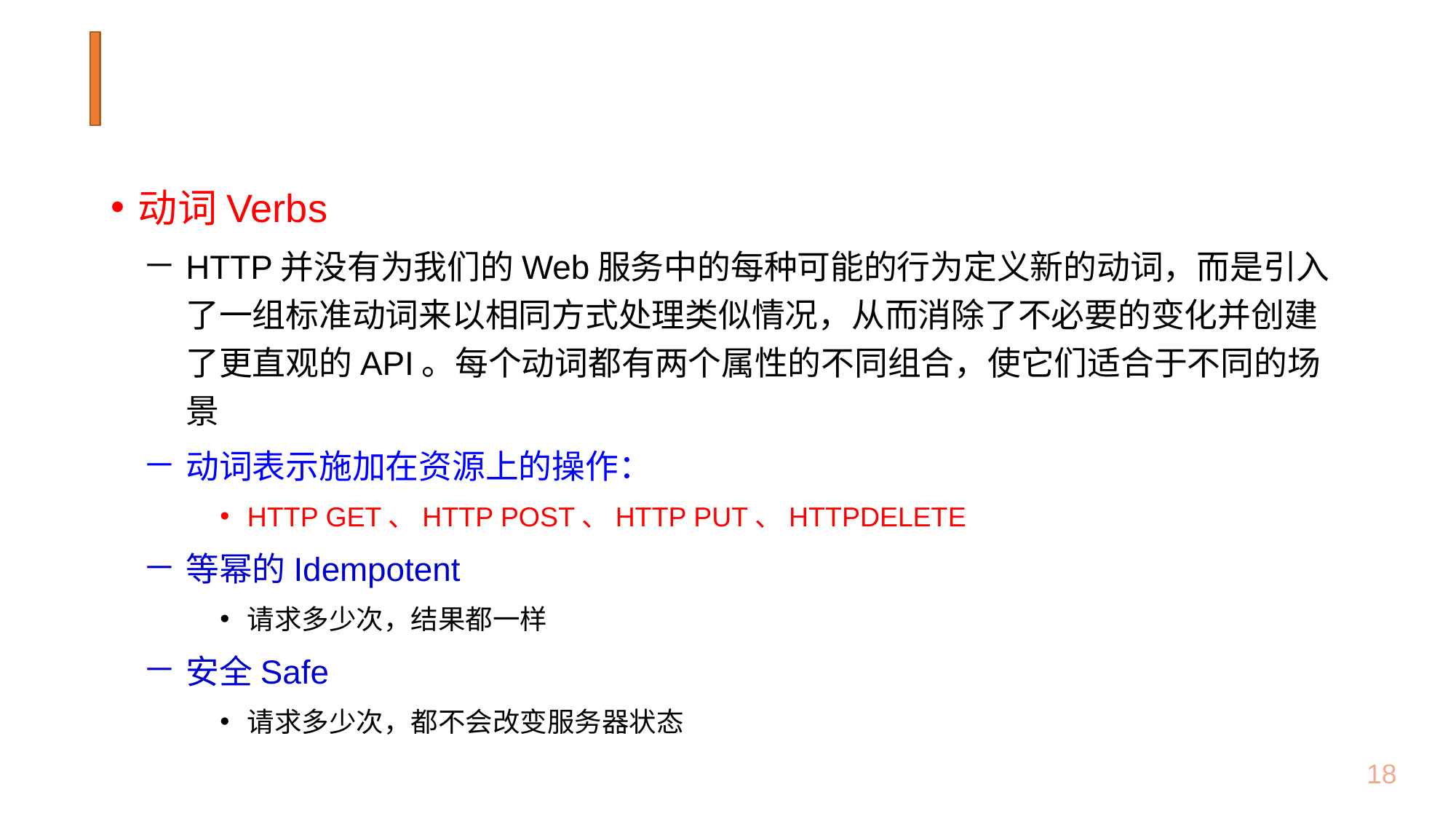

#
动词Verbs
HTTP并没有为我们的Web服务中的每种可能的行为定义新的动词，而是引入了一组标准动词来以相同方式处理类似情况，从而消除了不必要的变化并创建了更直观的API。每个动词都有两个属性的不同组合，使它们适合于不同的场景
动词表示施加在资源上的操作：
HTTP GET、HTTP POST、HTTP PUT、HTTPDELETE
等幂的Idempotent
请求多少次，结果都一样
安全Safe
请求多少次，都不会改变服务器状态

18